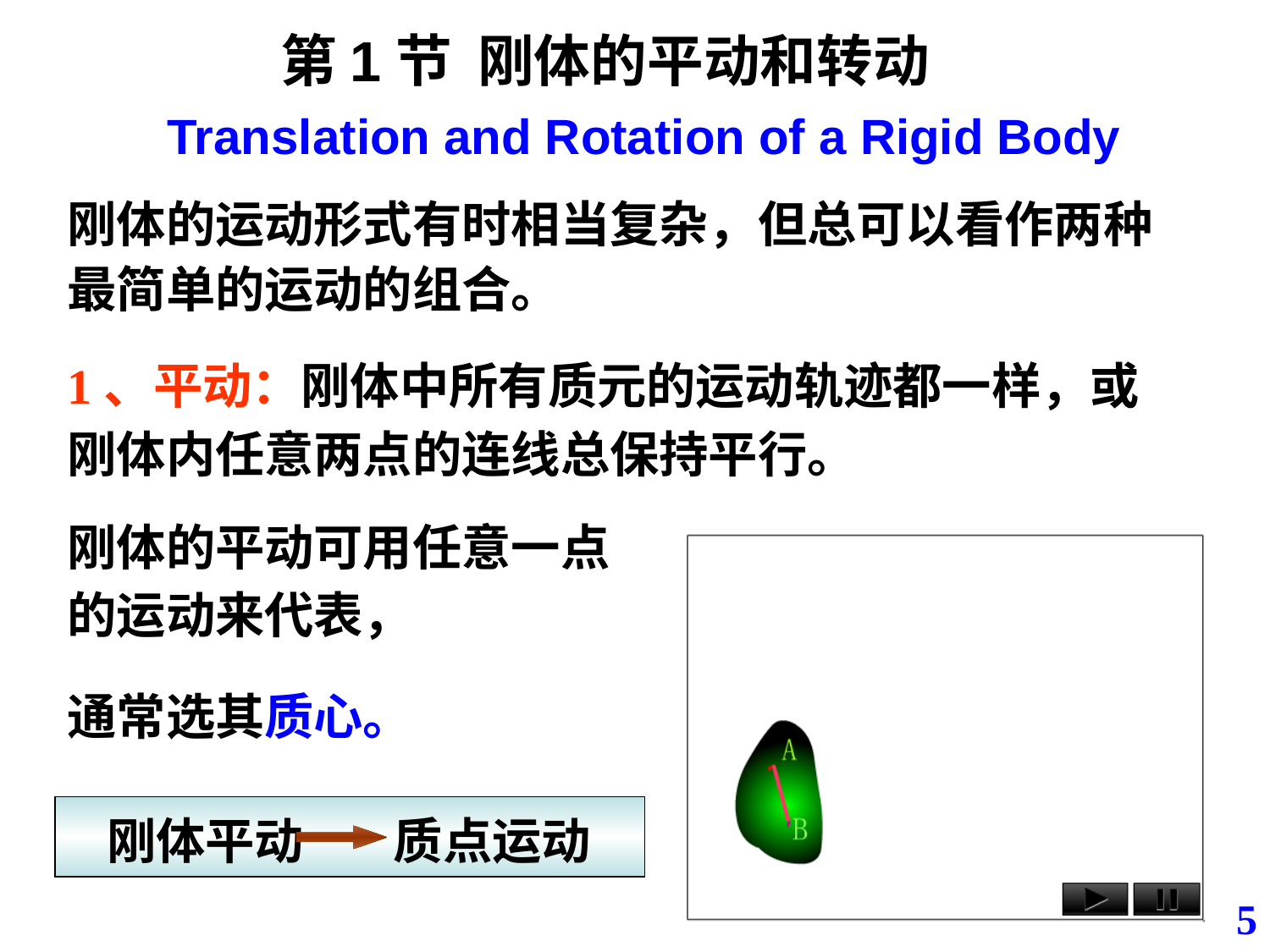

第1节  刚体的平动和转动
Translation and Rotation of a Rigid Body
刚体的运动形式有时相当复杂，但总可以看作两种最简单的运动的组合。
1、平动：刚体中所有质元的运动轨迹都一样，或刚体内任意两点的连线总保持平行。
刚体的平动可用任意一点的运动来代表，
通常选其质心。
  刚体平动        质点运动

5